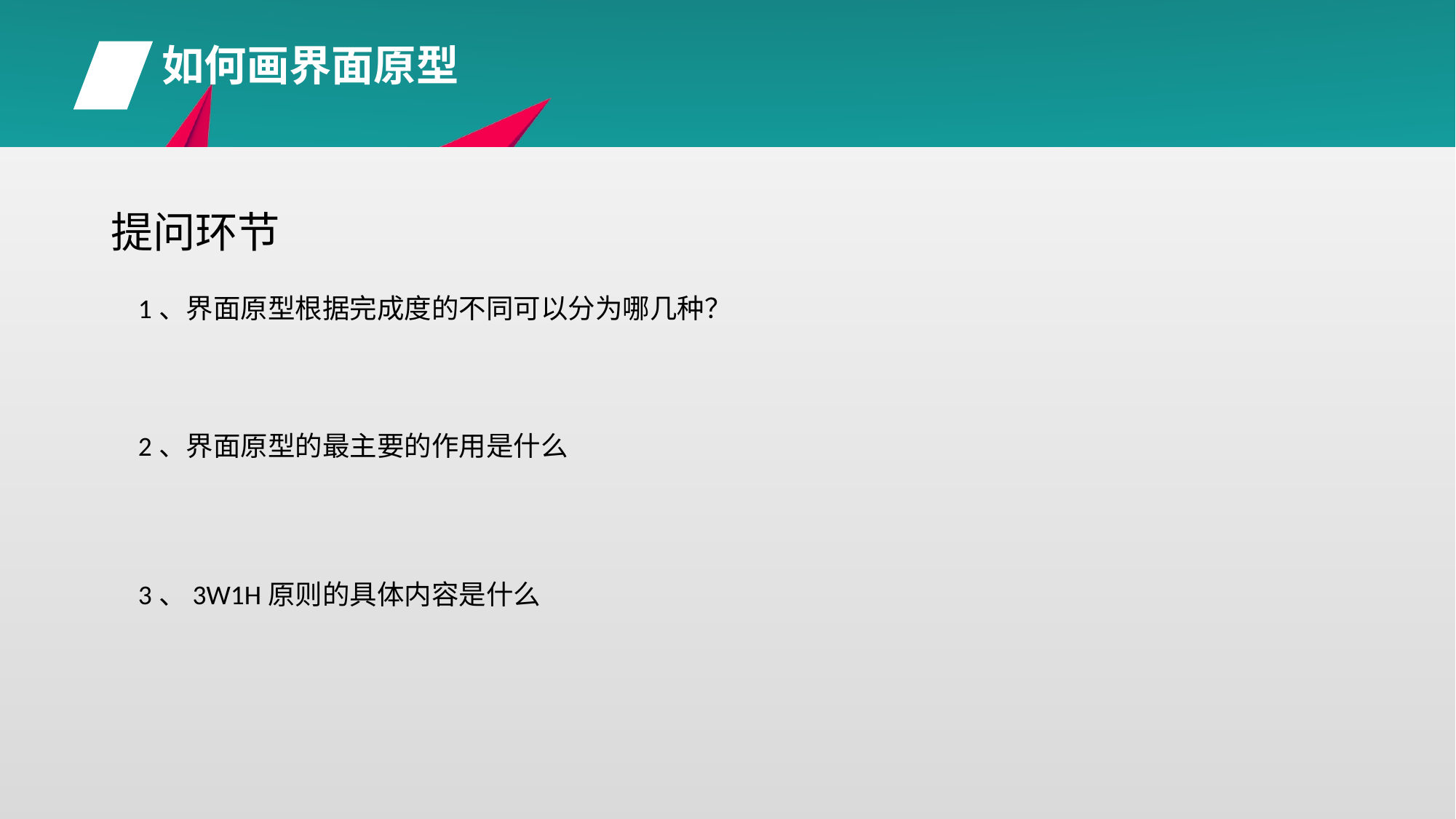

如何画界面原型
提问环节
1、界面原型根据完成度的不同可以分为哪几种？

2、界面原型的最主要的作用是什么
3、3W1H原则的具体内容是什么